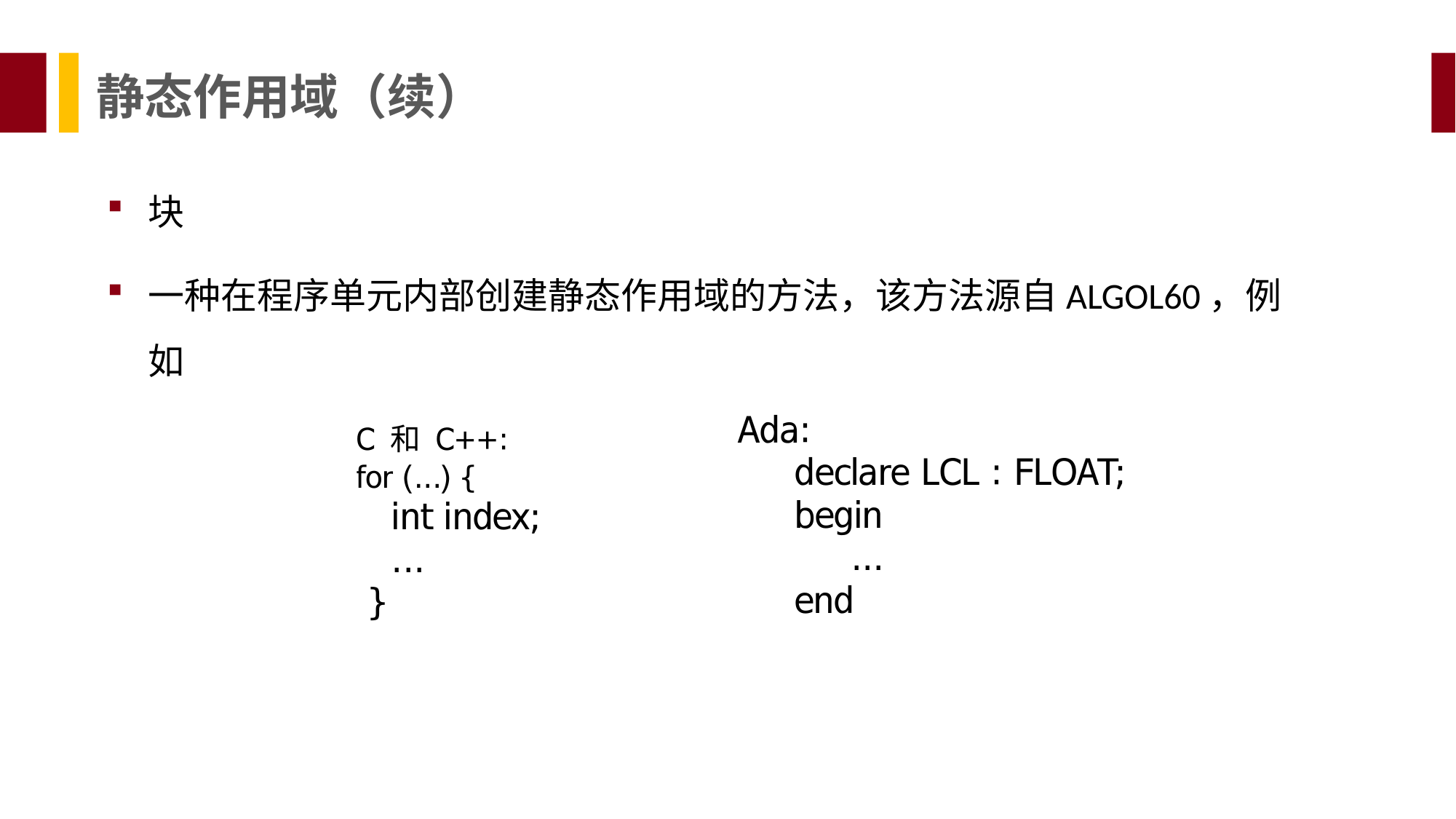

静态作用域（续）
块
一种在程序单元内部创建静态作用域的方法，该方法源自ALGOL60，例如

| C 和 C++: for (...) { int index; ... } | Ada: declare LCL : FLOAT; begin ... end |
| --- | --- |